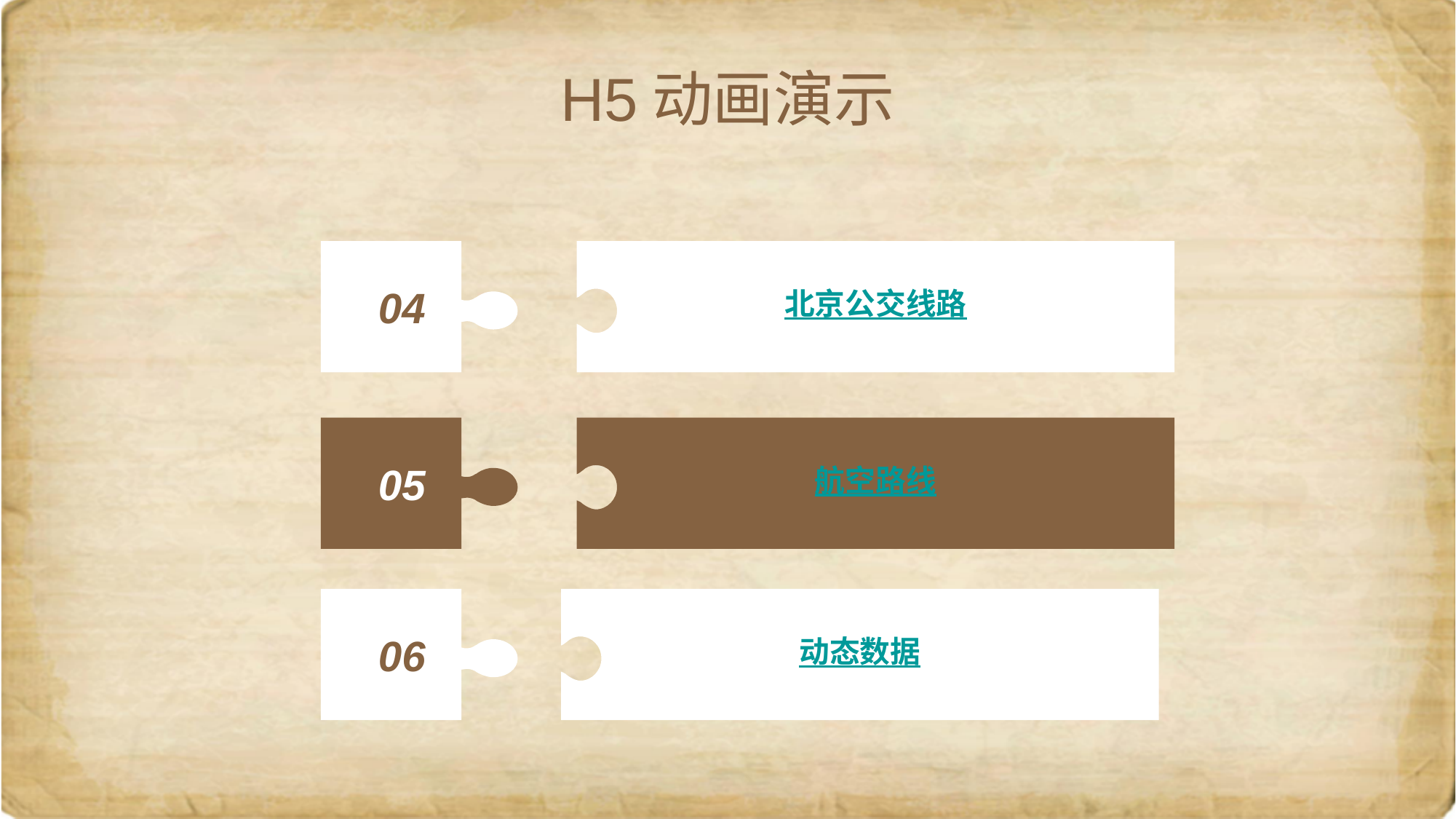

H5动画演示
04
北京公交线路
05
航空路线
06
动态数据